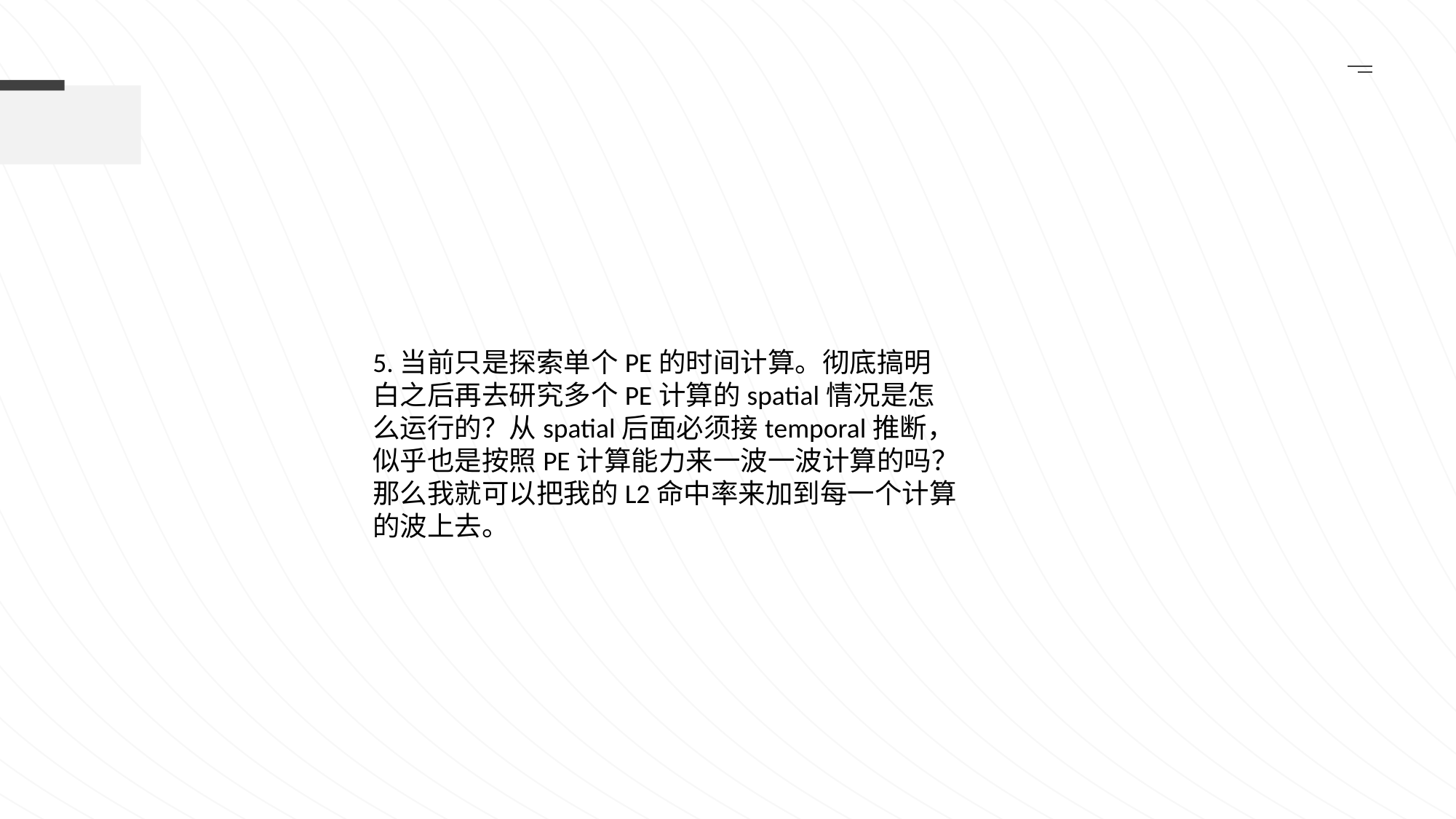

5.当前只是探索单个PE的时间计算。彻底搞明白之后再去研究多个PE计算的spatial情况是怎么运行的？从spatial后面必须接temporal推断，似乎也是按照PE计算能力来一波一波计算的吗？那么我就可以把我的L2命中率来加到每一个计算的波上去。